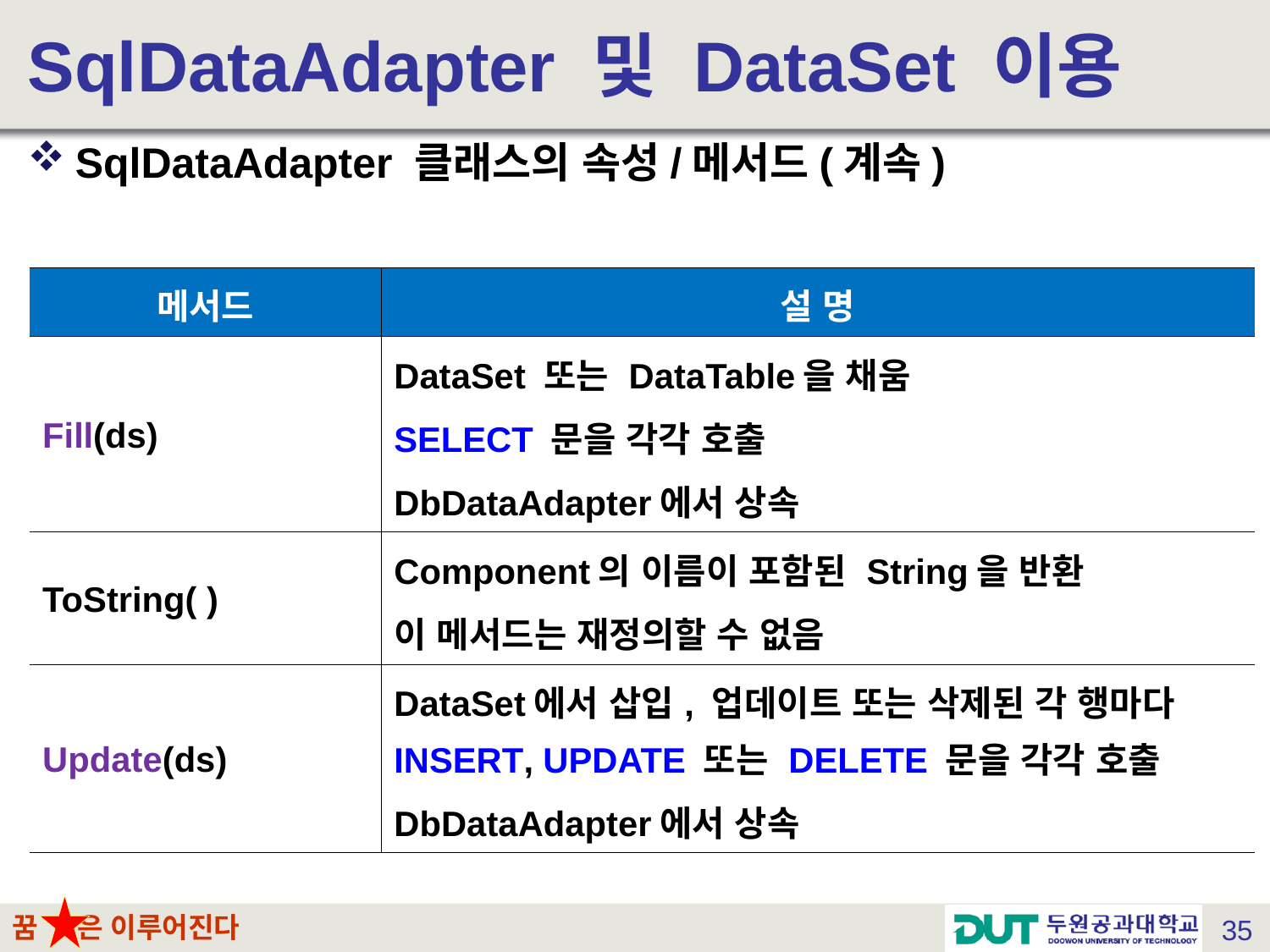

# SqlDataAdapter 및 DataSet 이용
SqlDataAdapter 클래스의 속성/메서드(계속)
| 메서드 | 설 명 |
| --- | --- |
| Fill(ds) | DataSet 또는 DataTable을 채움 SELECT 문을 각각 호출 DbDataAdapter에서 상속 |
| ToString( ) | Component의 이름이 포함된 String을 반환 이 메서드는 재정의할 수 없음 |
| Update(ds) | DataSet에서 삽입, 업데이트 또는 삭제된 각 행마다 INSERT, UPDATE 또는 DELETE 문을 각각 호출 DbDataAdapter에서 상속 |